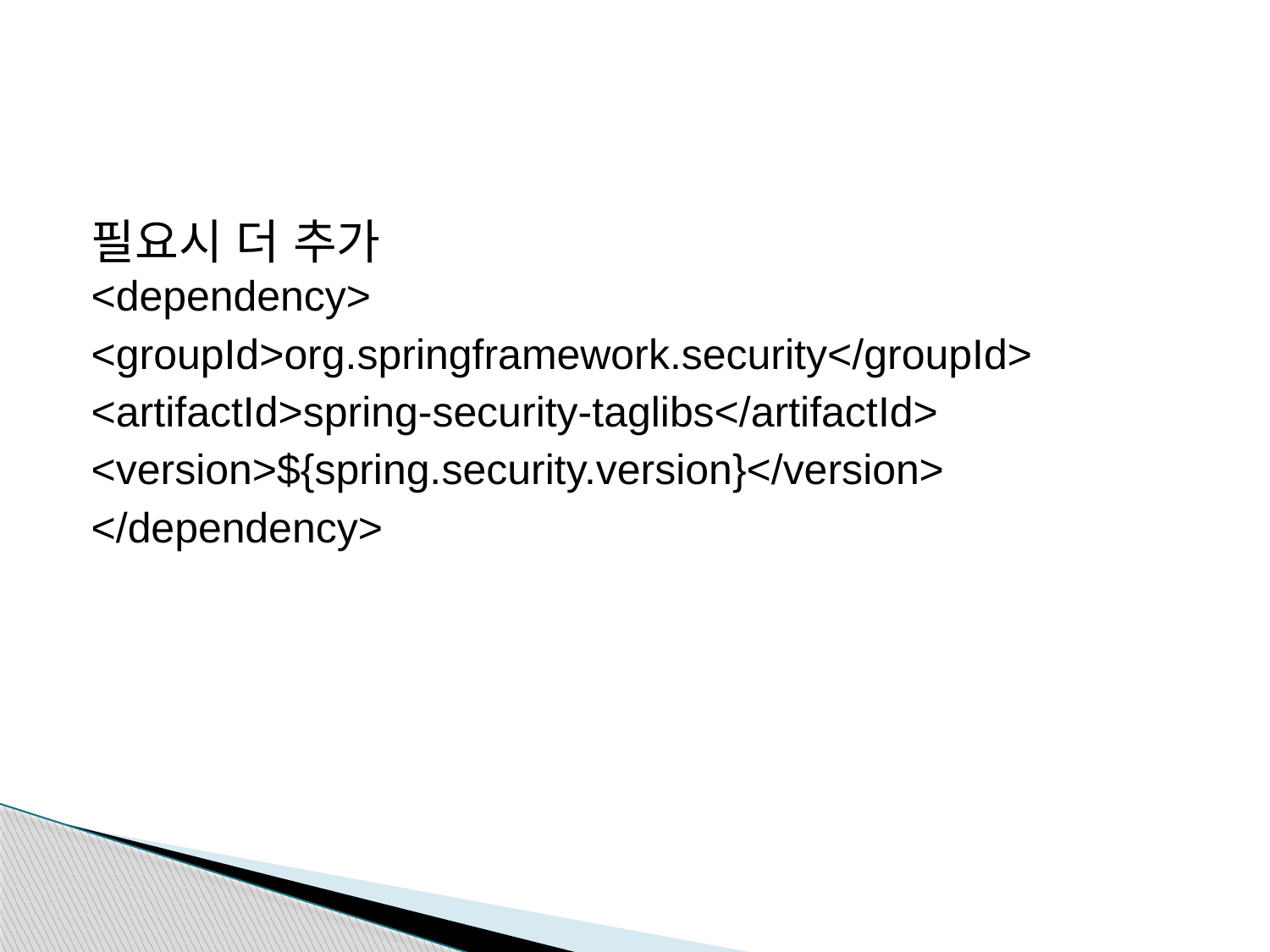

#
필요시 더 추가
<dependency>
<groupId>org.springframework.security</groupId>
<artifactId>spring-security-taglibs</artifactId>
<version>${spring.security.version}</version>
</dependency>